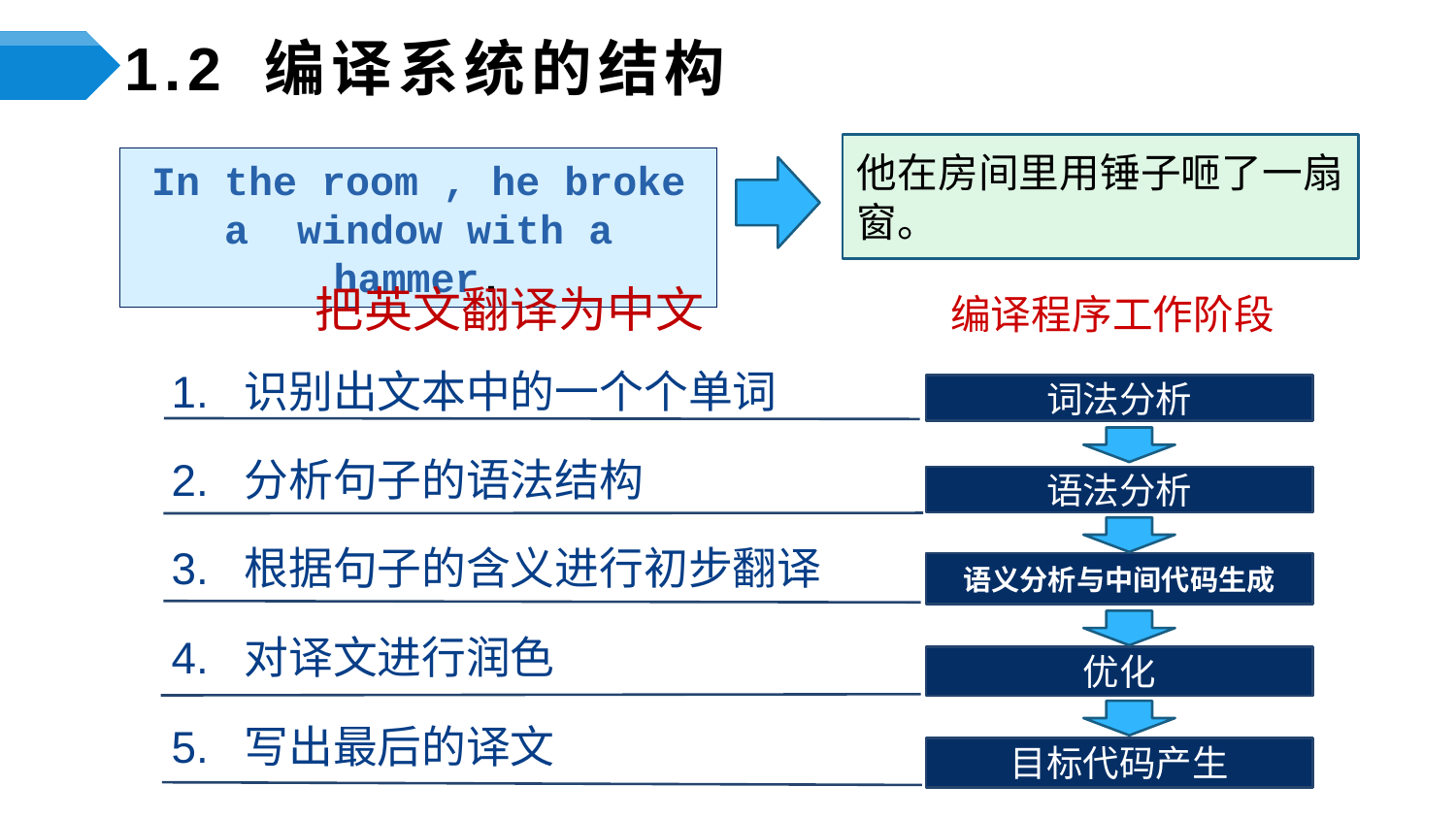

1.2 编译系统的结构
他在房间里用锤子咂了一扇窗。
In the room , he broke a  window with a hammer.

把英文翻译为中文
编译程序工作阶段
识别出文本中的一个个单词
分析句子的语法结构
根据句子的含义进行初步翻译
对译文进行润色
写出最后的译文
词法分析

语法分析

语义分析与中间代码生成

优化

目标代码产生